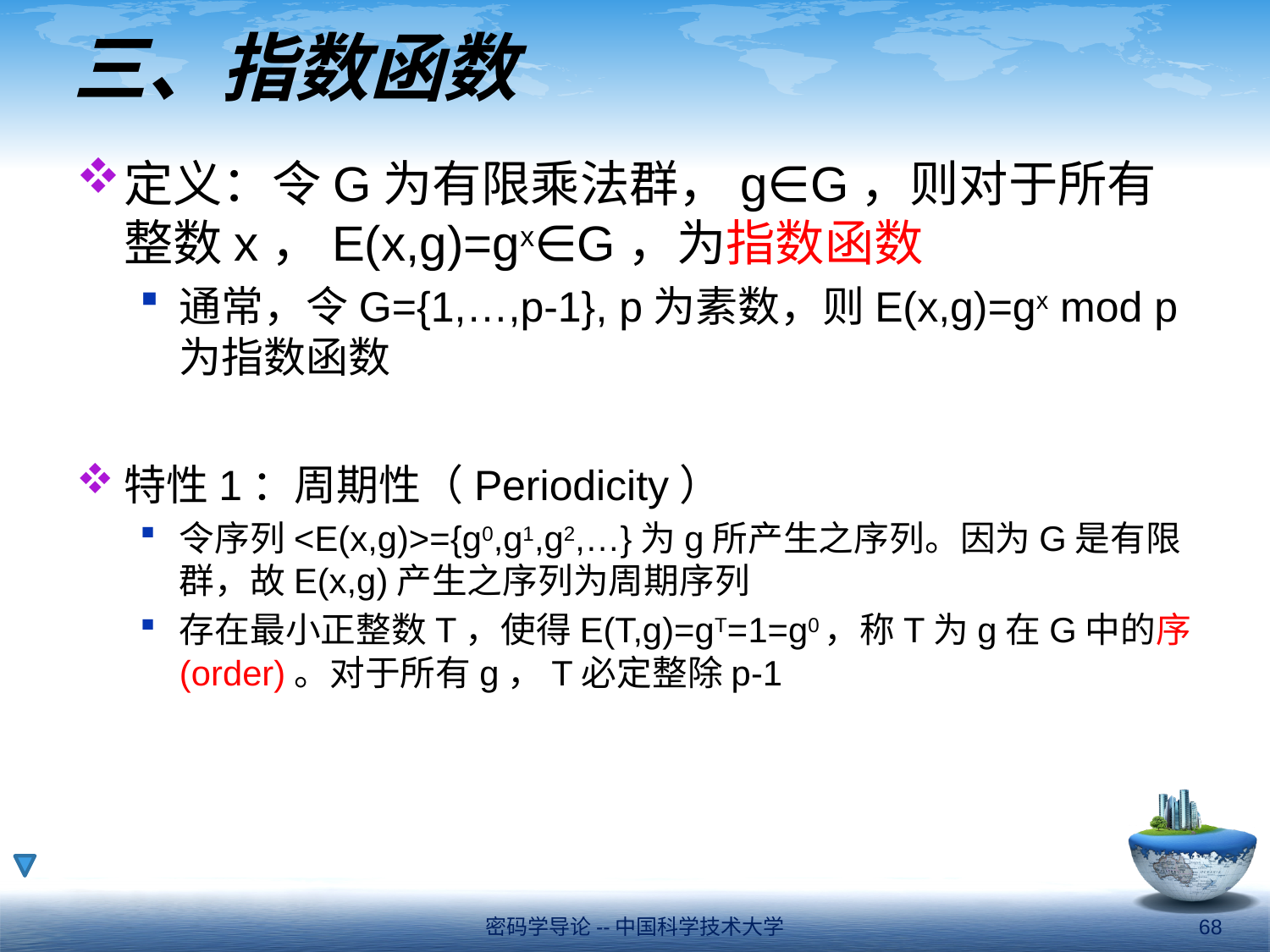

# 三、指数函数
定义：令G为有限乘法群，g∈G，则对于所有整数x，E(x,g)=gx∈G，为指数函数
通常，令G={1,…,p-1}, p为素数，则E(x,g)=gx mod p为指数函数

特性1：周期性（Periodicity）
令序列<E(x,g)>={g0,g1,g2,…}为g所产生之序列。因为G是有限群，故E(x,g)产生之序列为周期序列
存在最小正整数T，使得E(T,g)=gT=1=g0，称T为g在G中的序(order)。对于所有g，T必定整除p-1

密码学导论--中国科学技术大学
68